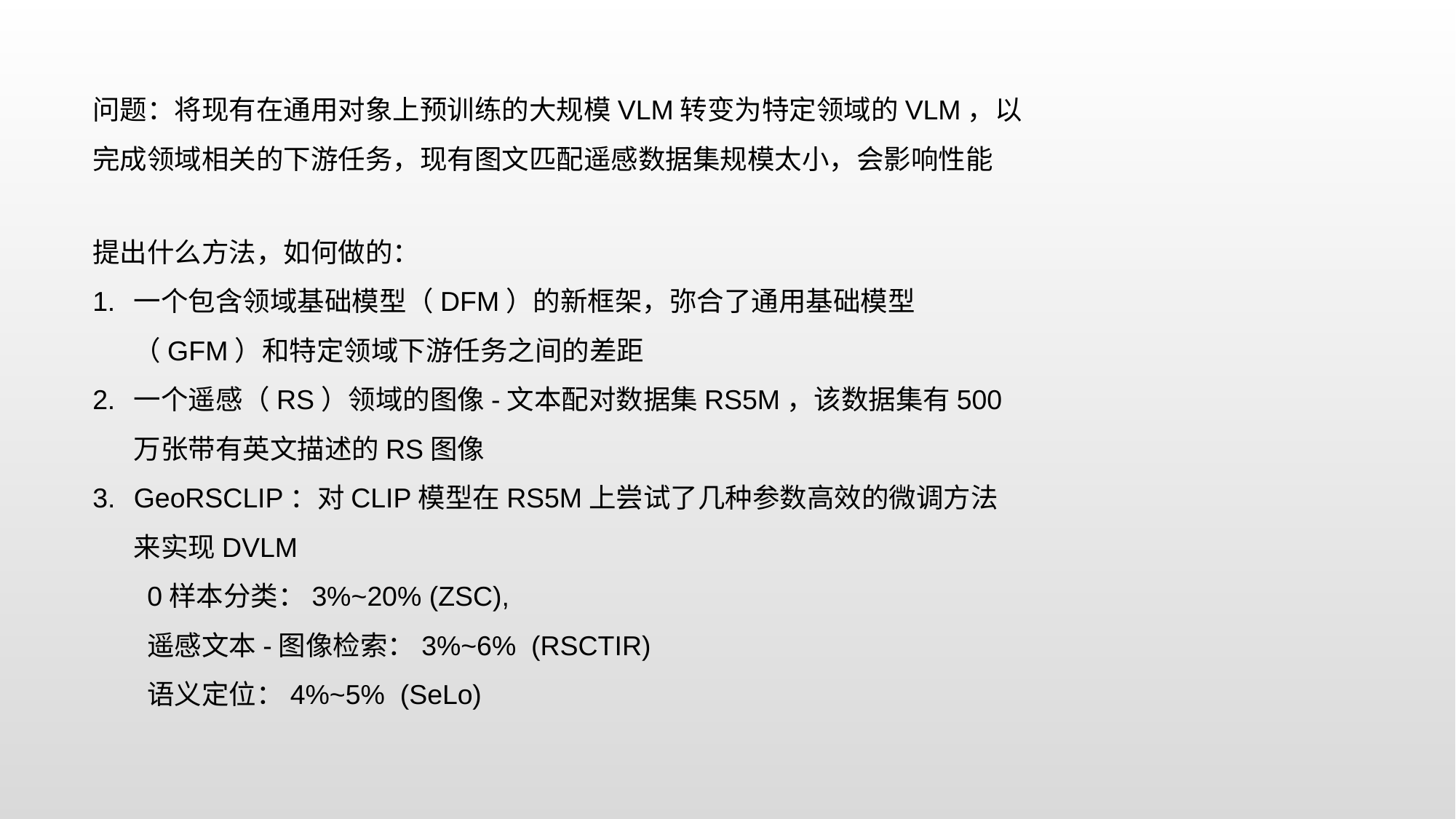

问题：将现有在通用对象上预训练的大规模VLM转变为特定领域的VLM，以完成领域相关的下游任务，现有图文匹配遥感数据集规模太小，会影响性能
提出什么方法，如何做的：
一个包含领域基础模型（DFM）的新框架，弥合了通用基础模型（GFM）和特定领域下游任务之间的差距
一个遥感（RS）领域的图像-文本配对数据集RS5M，该数据集有500万张带有英文描述的RS图像
GeoRSCLIP：对CLIP模型在RS5M上尝试了几种参数高效的微调方法来实现DVLM
0样本分类：3%~20% (ZSC),
遥感文本-图像检索：3%~6%  (RSCTIR)
语义定位：4%~5%  (SeLo)